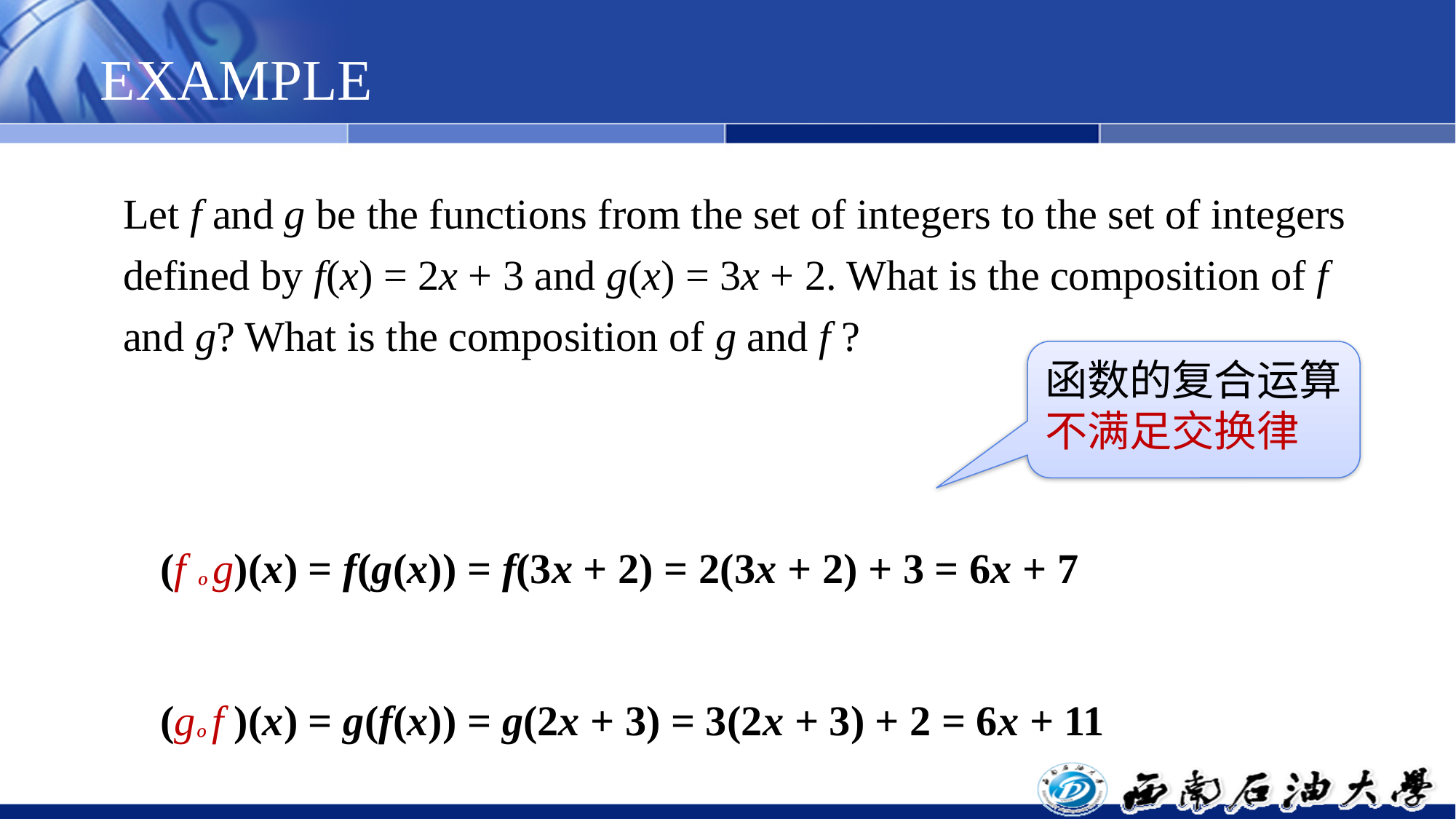

# EXAMPLE
Let f and g be the functions from the set of integers to the set of integers defined by f(x) = 2x + 3 and g(x) = 3x + 2. What is the composition of f and g? What is the composition of g and f ?
函数的复合运算不满足交换律
(f º g)(x) = f(g(x)) = f(3x + 2) = 2(3x + 2) + 3 = 6x + 7
(gº f )(x) = g(f(x)) = g(2x + 3) = 3(2x + 3) + 2 = 6x + 11